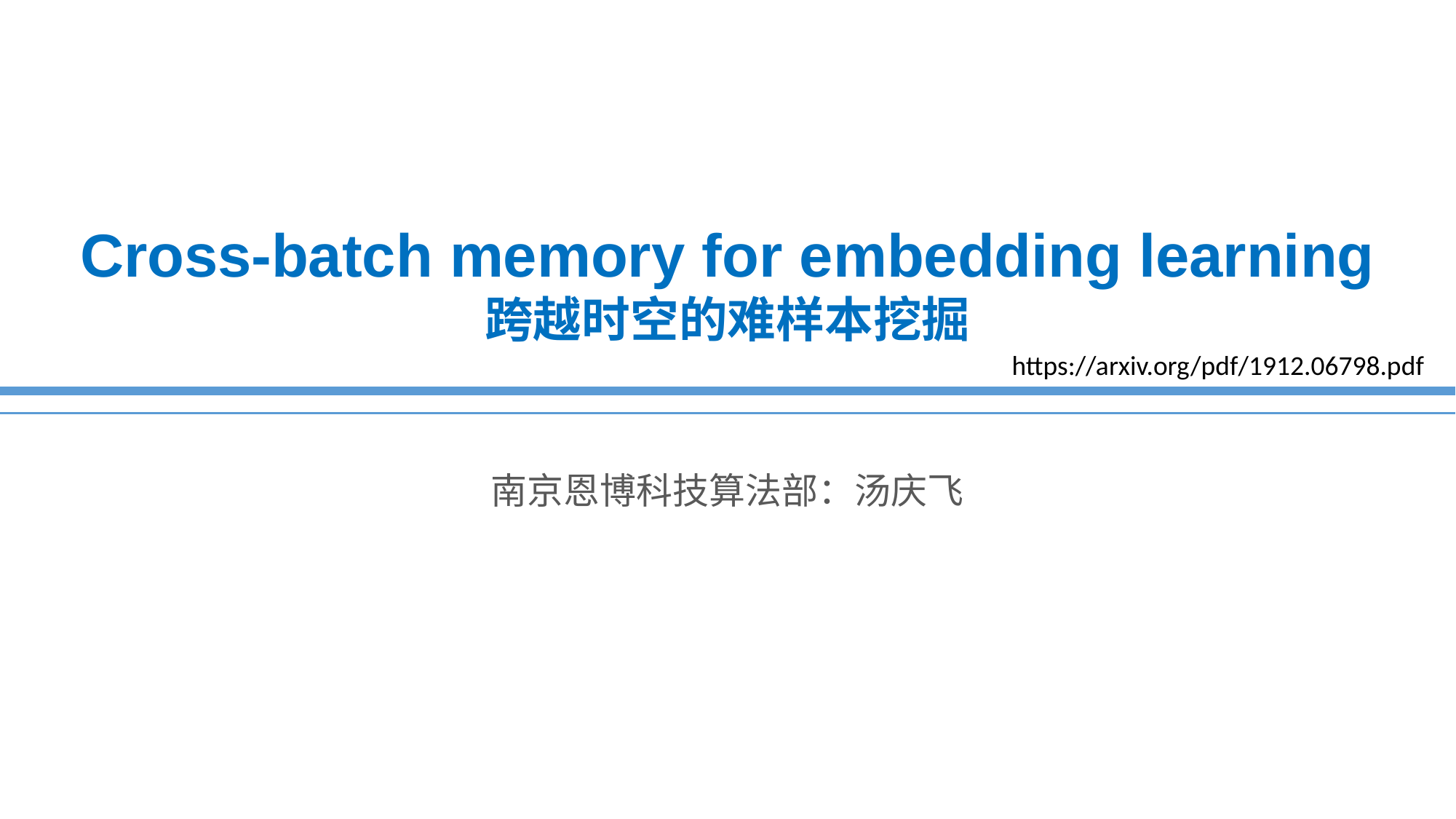

Cross-batch memory for embedding learning
跨越时空的难样本挖掘
https://arxiv.org/pdf/1912.06798.pdf
南京恩博科技算法部：汤庆飞